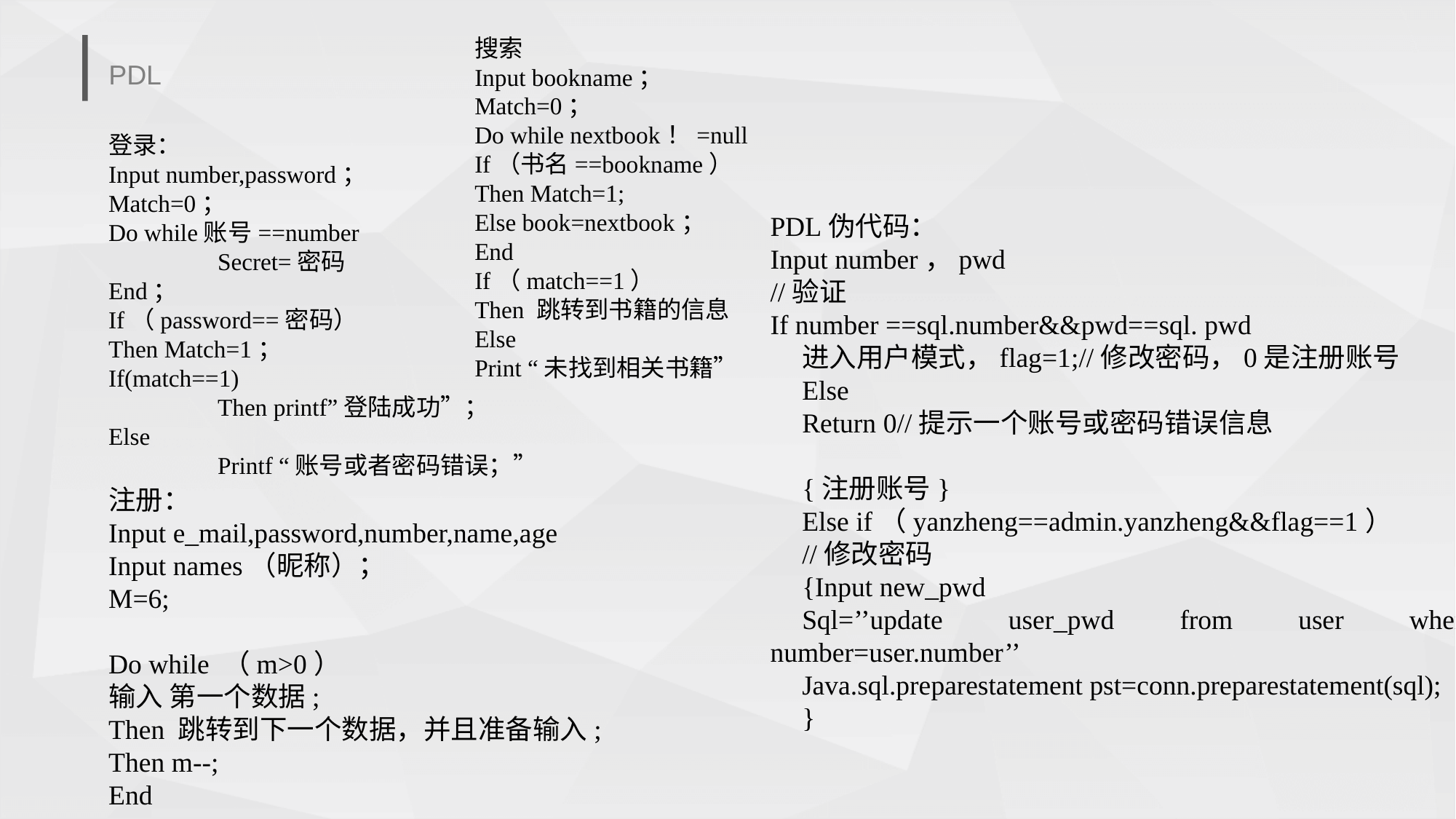

搜索
Input bookname；
Match=0；
Do while nextbook！=null
If（书名==bookname）
Then Match=1;
Else book=nextbook；
End
If（match==1）
Then 跳转到书籍的信息
Else
Print “未找到相关书籍”
# PDL
登录：
Input number,password；
Match=0；
Do while账号==number
	Secret=密码
End；
If（password==密码）
Then Match=1；
If(match==1)
	Then printf”登陆成功”；
Else
	Printf “账号或者密码错误；”
PDL伪代码：
Input number，pwd
//验证
If number ==sql.number&&pwd==sql. pwd
进入用户模式，flag=1;//修改密码，0是注册账号
Else
Return 0//提示一个账号或密码错误信息

{注册账号}
Else if（yanzheng==admin.yanzheng&&flag==1）
//修改密码
{Input new_pwd
Sql=’’update user_pwd from user where number=user.number’’
Java.sql.preparestatement pst=conn.preparestatement(sql);
}
注册：
Input e_mail,password,number,name,age
Input names（昵称）；
M=6;

Do while （m>0）
输入 第一个数据;
Then 跳转到下一个数据，并且准备输入;
Then m--;
End